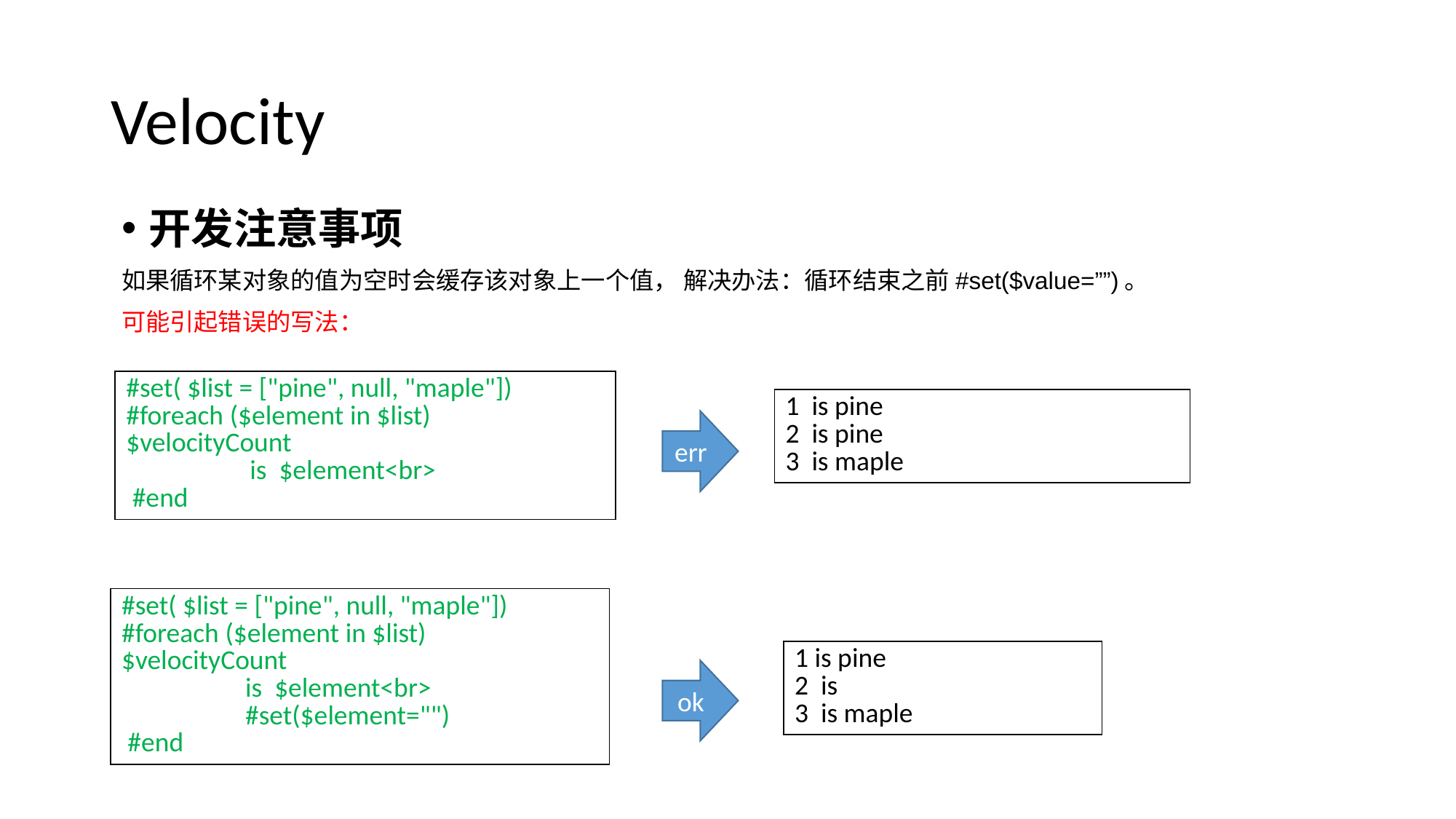

# Velocity
开发注意事项
如果循环某对象的值为空时会缓存该对象上一个值， 解决办法：循环结束之前#set($value=””)。
可能引起错误的写法：

| #set( $list = ["pine", null, "maple"]) #foreach ($element in $list) $velocityCount                     is  $element<br>  #end |
| --- |
| 1 is pine 2  is pine 3  is maple |
| --- |
err
| #set( $list = ["pine", null, "maple"]) #foreach ($element in $list) $velocityCount                     is  $element<br>                     #set($element="")  #end |
| --- |
| 1 is pine 2  is 3  is maple |
| --- |
ok